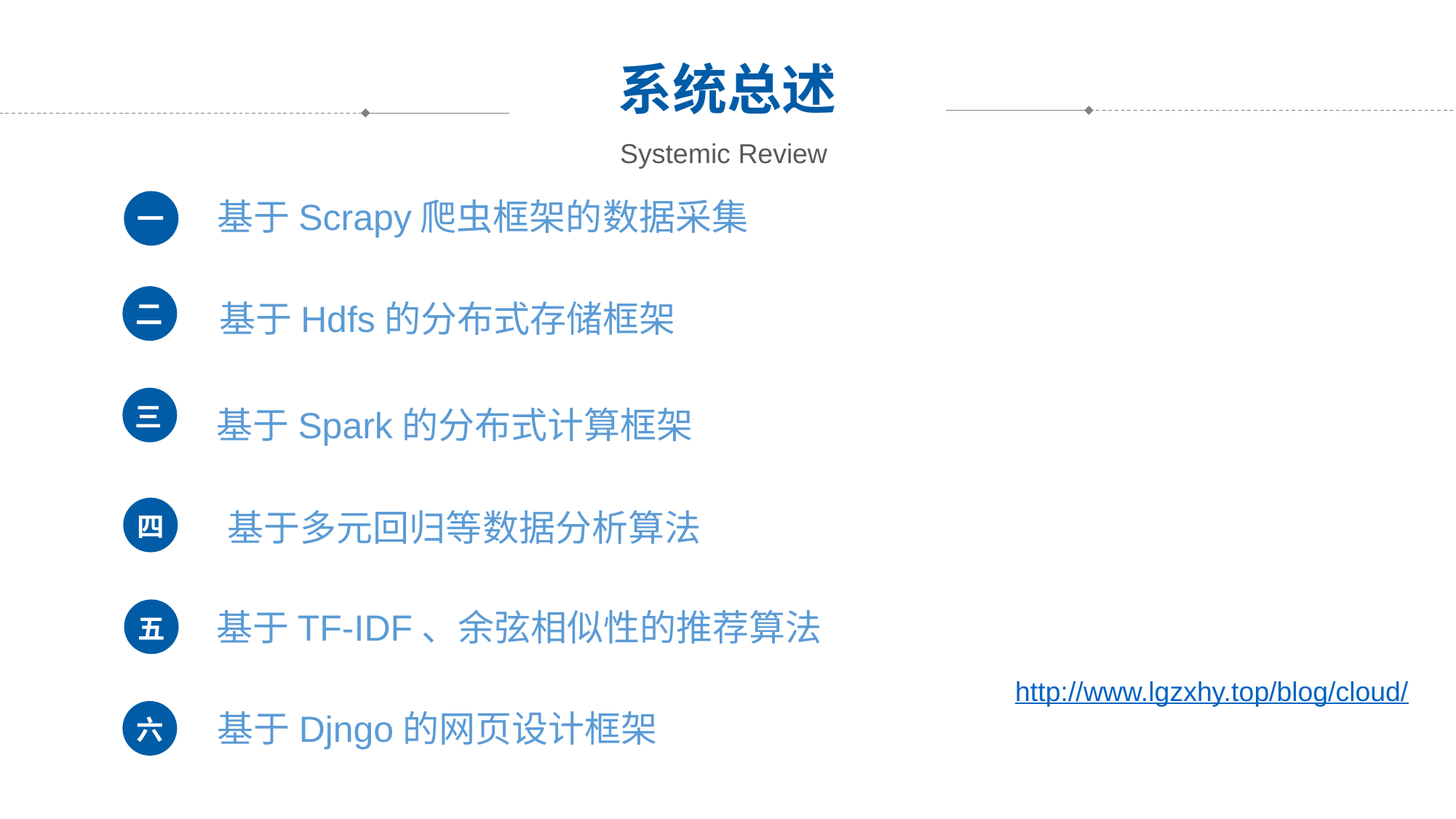

系统总述
Systemic Review
基于Scrapy爬虫框架的数据采集

一

二
基于Hdfs的分布式存储框架

三
基于Spark的分布式计算框架

四
基于多元回归等数据分析算法
基于TF-IDF、余弦相似性的推荐算法

五
http://www.lgzxhy.top/blog/cloud/
基于Djngo的网页设计框架

六